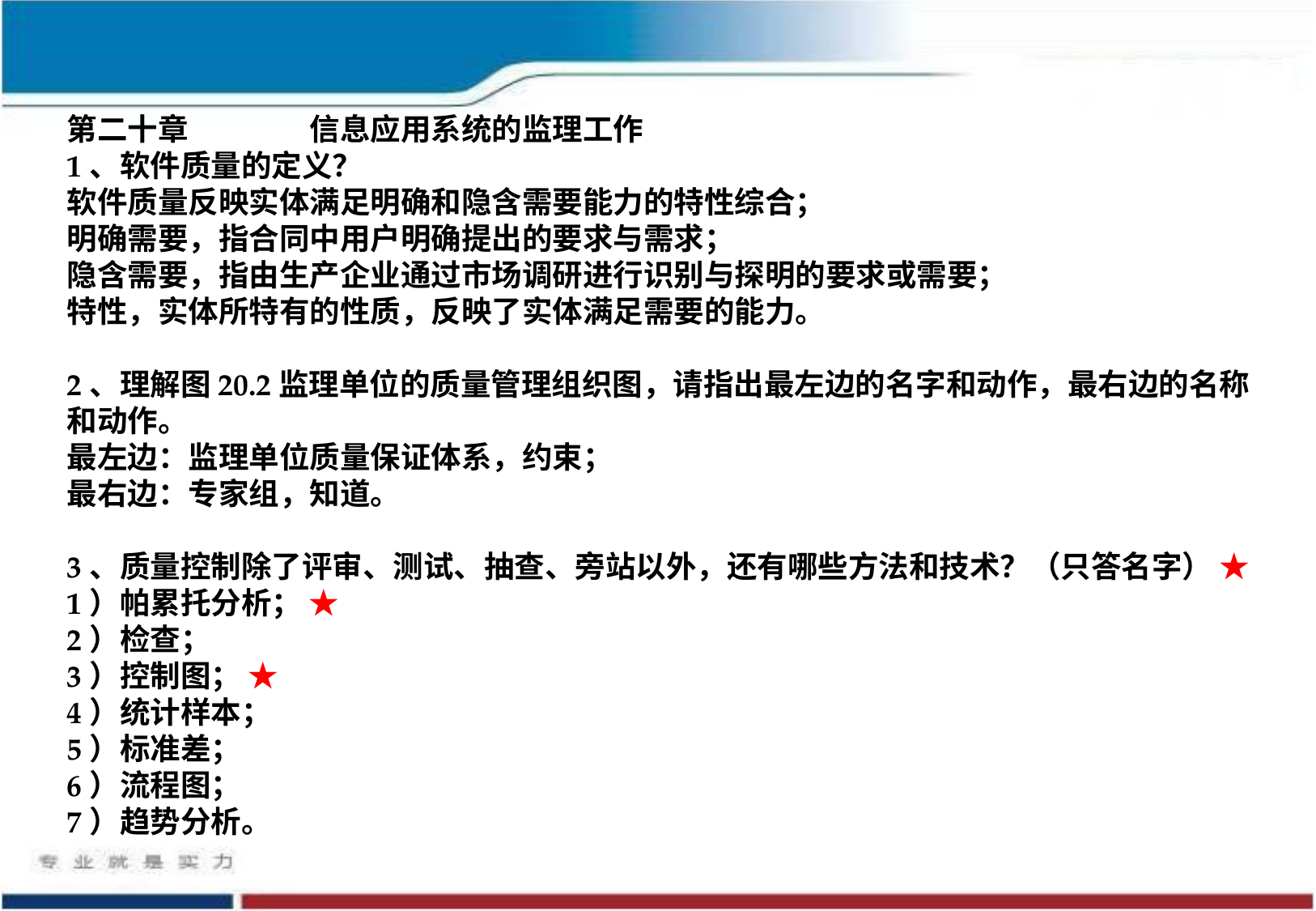

第二十章	信息应用系统的监理工作
1、软件质量的定义？
软件质量反映实体满足明确和隐含需要能力的特性综合；
明确需要，指合同中用户明确提出的要求与需求；
隐含需要，指由生产企业通过市场调研进行识别与探明的要求或需要；
特性，实体所特有的性质，反映了实体满足需要的能力。

2、理解图20.2监理单位的质量管理组织图，请指出最左边的名字和动作，最右边的名称和动作。
最左边：监理单位质量保证体系，约束；
最右边：专家组，知道。

3、质量控制除了评审、测试、抽查、旁站以外，还有哪些方法和技术？（只答名字） ★
1）帕累托分析； ★
2）检查；
3）控制图； ★
4）统计样本；
5）标准差；
6）流程图；
7）趋势分析。